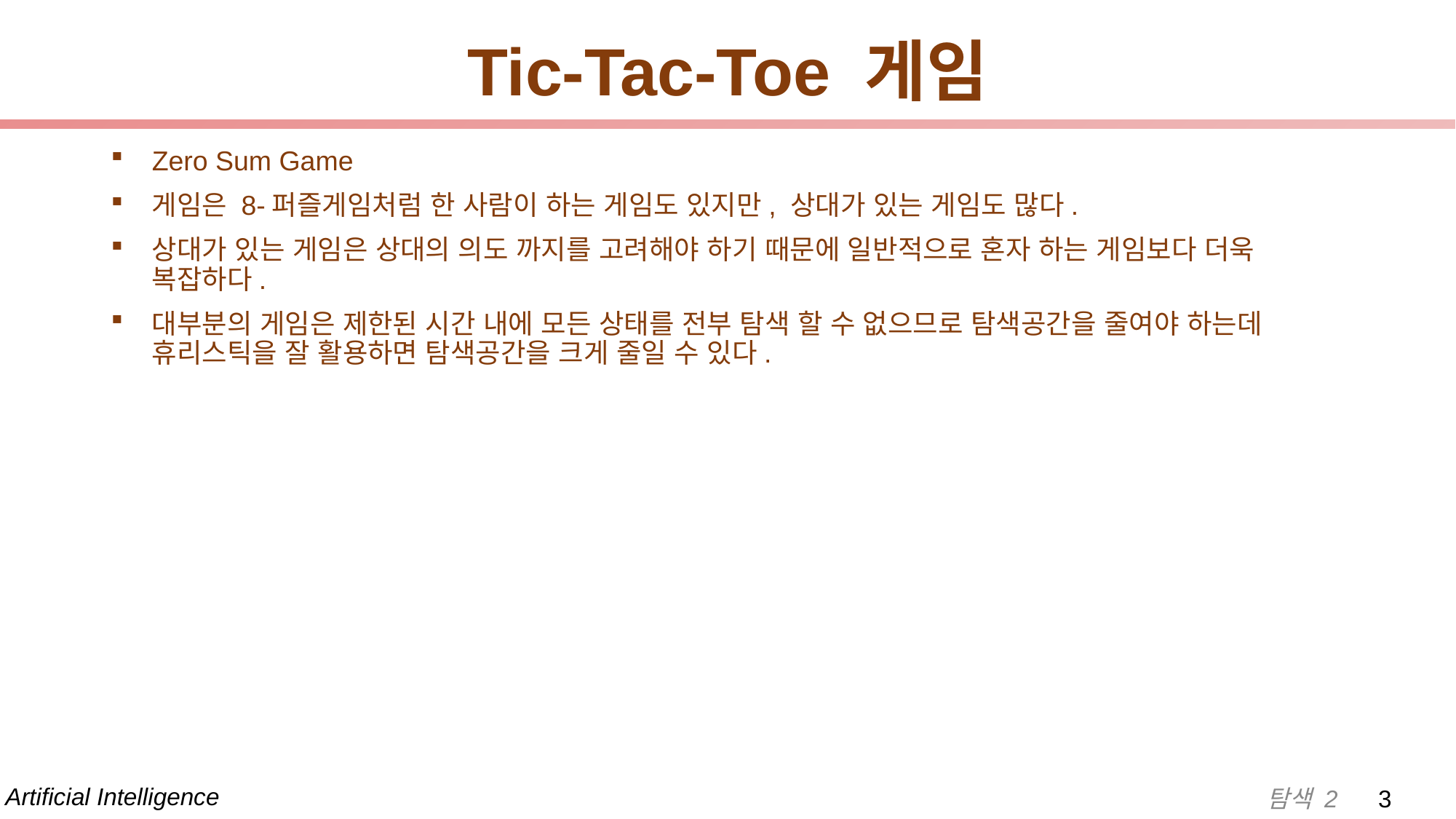

# Tic-Tac-Toe 게임
Zero Sum Game
게임은 8-퍼즐게임처럼 한 사람이 하는 게임도 있지만, 상대가 있는 게임도 많다.
상대가 있는 게임은 상대의 의도 까지를 고려해야 하기 때문에 일반적으로 혼자 하는 게임보다 더욱 복잡하다.
대부분의 게임은 제한된 시간 내에 모든 상태를 전부 탐색 할 수 없으므로 탐색공간을 줄여야 하는데 휴리스틱을 잘 활용하면 탐색공간을 크게 줄일 수 있다.